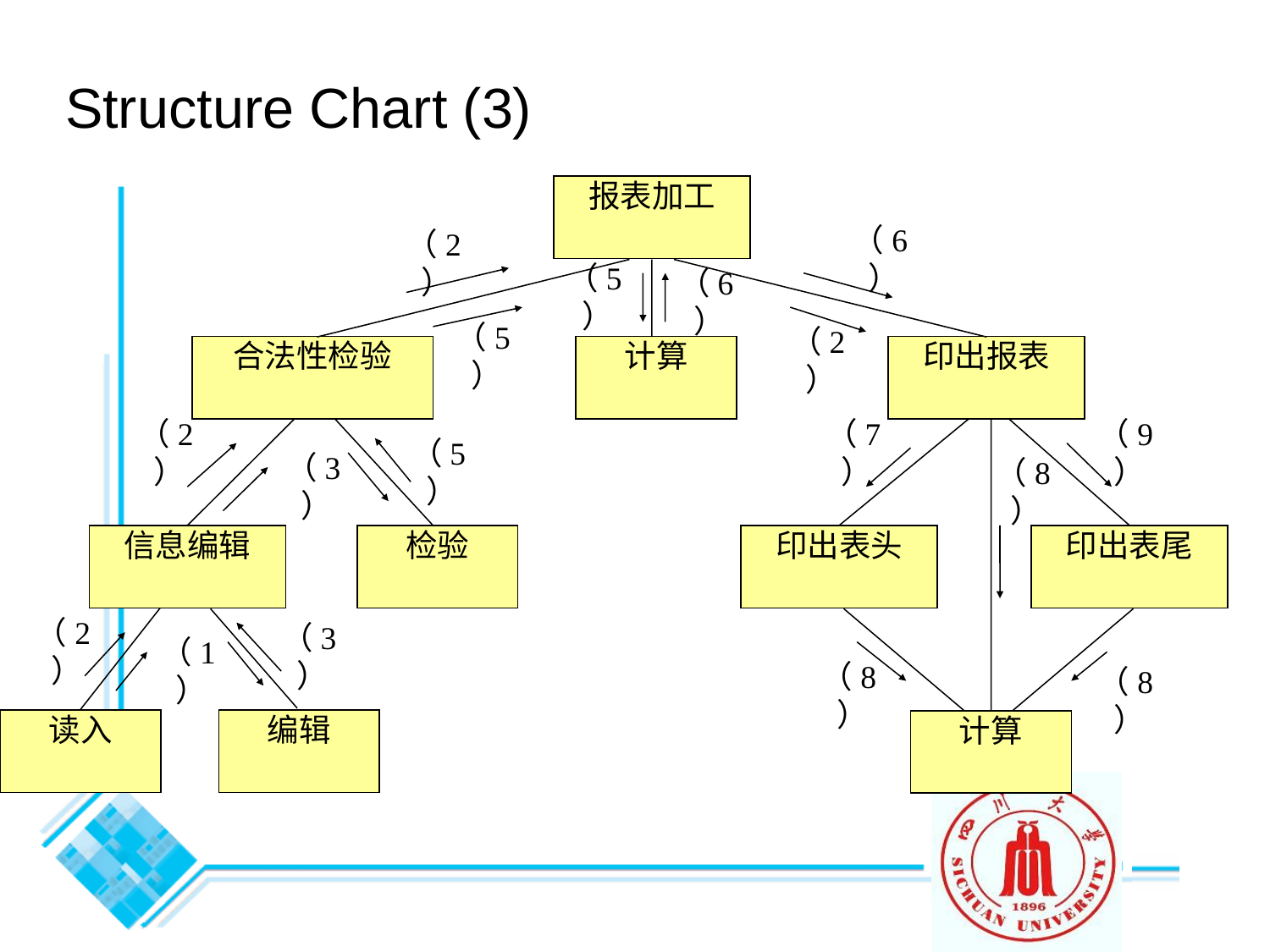

Structure Chart (3)
报表加工
（6）
（2）
（5）

（6）

（5）
（2）
合法性检验
计算
印出报表
（2）
（7）
（9）

（5）

（3）

（8）

信息编辑
检验
印出表头
印出表尾

（2）
（3）

（1）

（8）
（8）
读入
编辑
计算